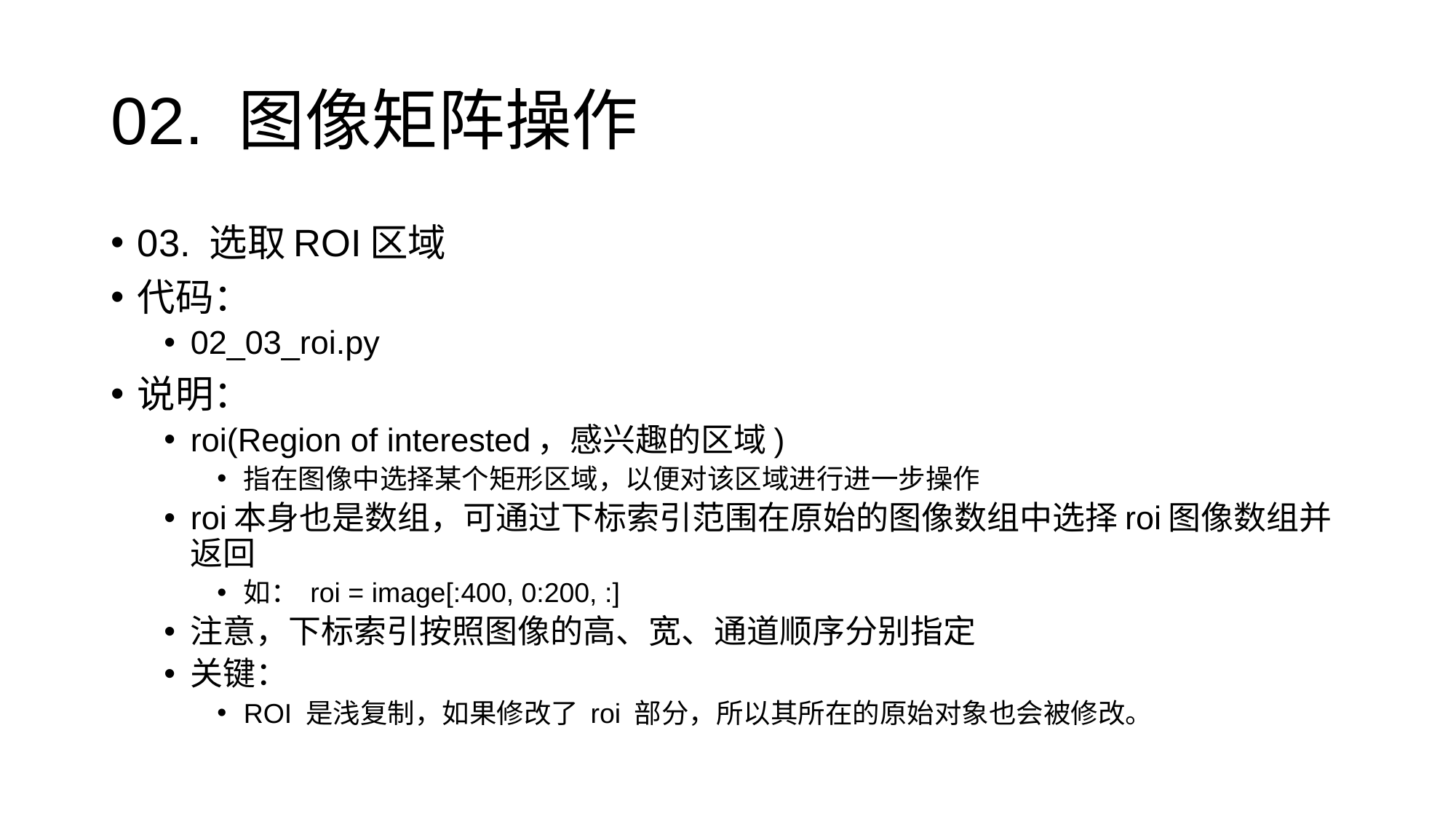

# 02. 图像矩阵操作
03. 选取ROI区域
代码：
02_03_roi.py
说明：
roi(Region of interested，感兴趣的区域)
指在图像中选择某个矩形区域，以便对该区域进行进一步操作
roi本身也是数组，可通过下标索引范围在原始的图像数组中选择roi图像数组并返回
如： roi = image[:400, 0:200, :]
注意，下标索引按照图像的高、宽、通道顺序分别指定
关键：
ROI 是浅复制，如果修改了 roi 部分，所以其所在的原始对象也会被修改。